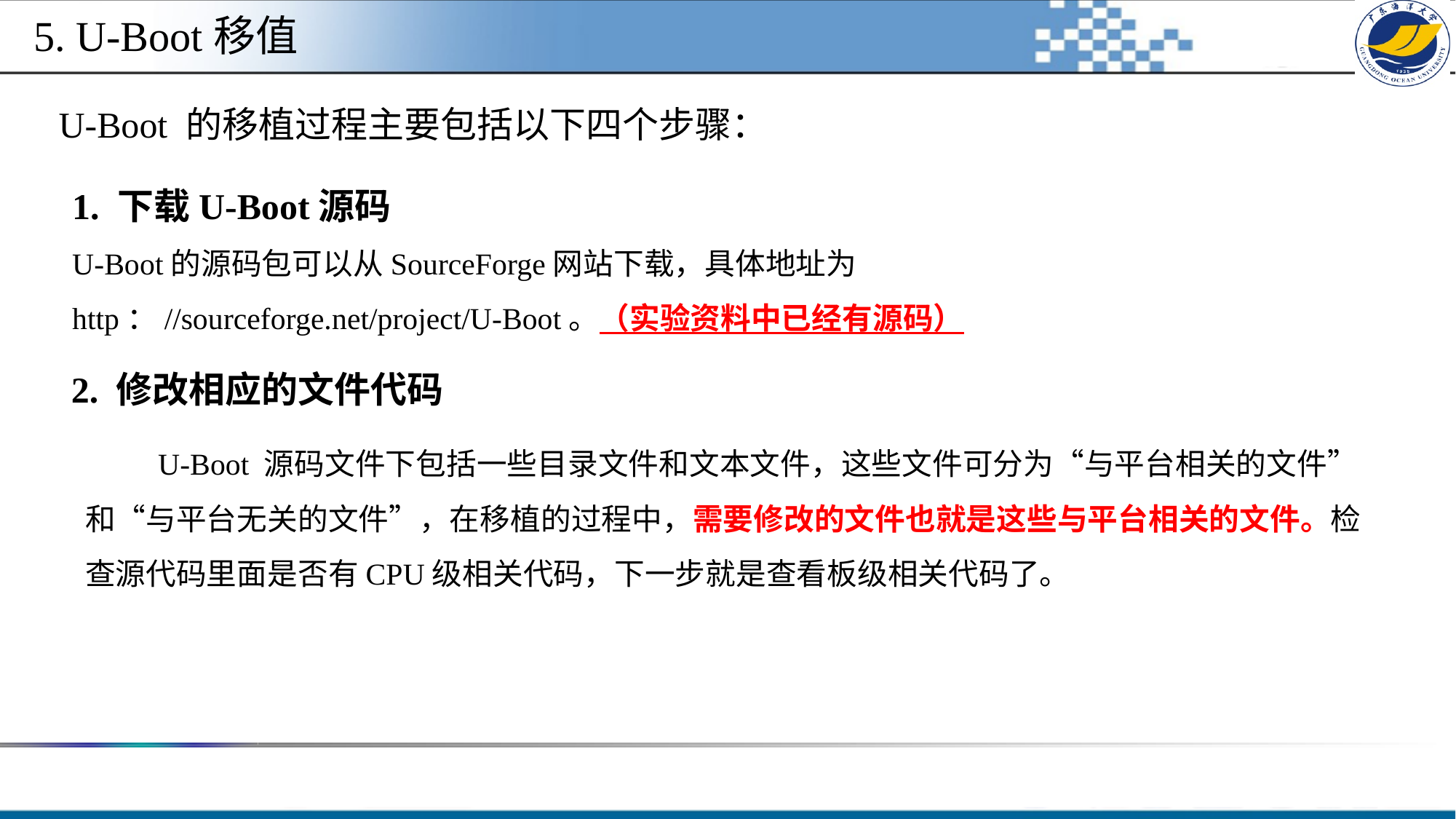

5. U-Boot移值

U-Boot 的移植过程主要包括以下四个步骤：
1. 下载U-Boot源码
U-Boot的源码包可以从SourceForge网站下载，具体地址为
http：//sourceforge.net/project/U-Boot。（实验资料中已经有源码）
2. 修改相应的文件代码
        U-Boot 源码文件下包括一些目录文件和文本文件，这些文件可分为“与平台相关的文件”和“与平台无关的文件”，在移植的过程中，需要修改的文件也就是这些与平台相关的文件。检查源代码里面是否有CPU级相关代码，下一步就是查看板级相关代码了。